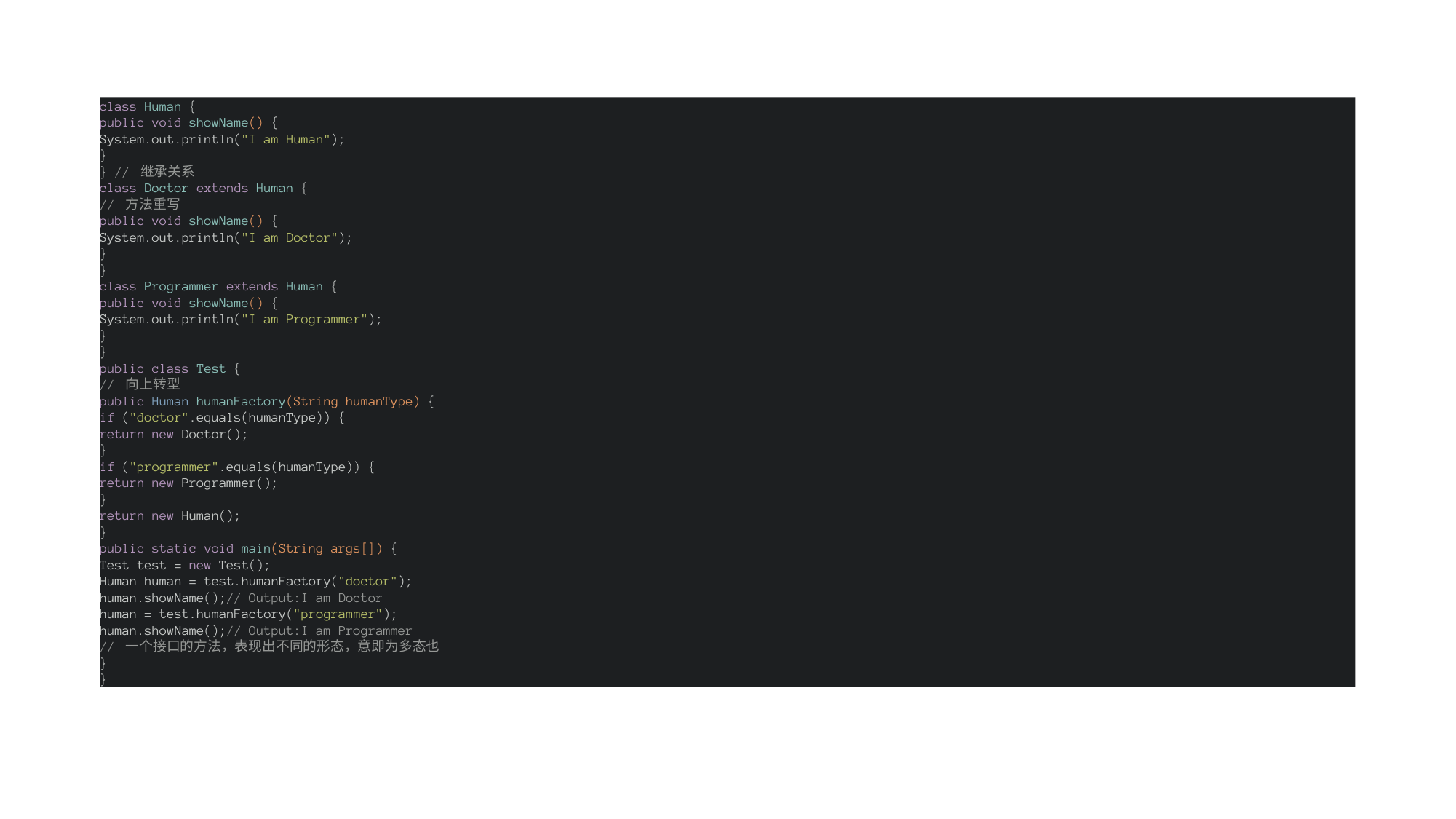

class Human {
public void showName() {
System.out.println("I am Human");
}
} // 继承关系
class Doctor extends Human {
// 方法重写
public void showName() {
System.out.println("I am Doctor");
}
}
class Programmer extends Human {
public void showName() {
System.out.println("I am Programmer");
}
}
public class Test {
// 向上转型
public Human humanFactory(String humanType) {
if ("doctor".equals(humanType)) {
return new Doctor();
}
if ("programmer".equals(humanType)) {
return new Programmer();
}
return new Human();
}
public static void main(String args[]) {
Test test = new Test();
Human human = test.humanFactory("doctor");
human.showName();// Output:I am Doctor
human = test.humanFactory("programmer");
human.showName();// Output:I am Programmer
// 一个接口的方法，表现出不同的形态，意即为多态也
}
}